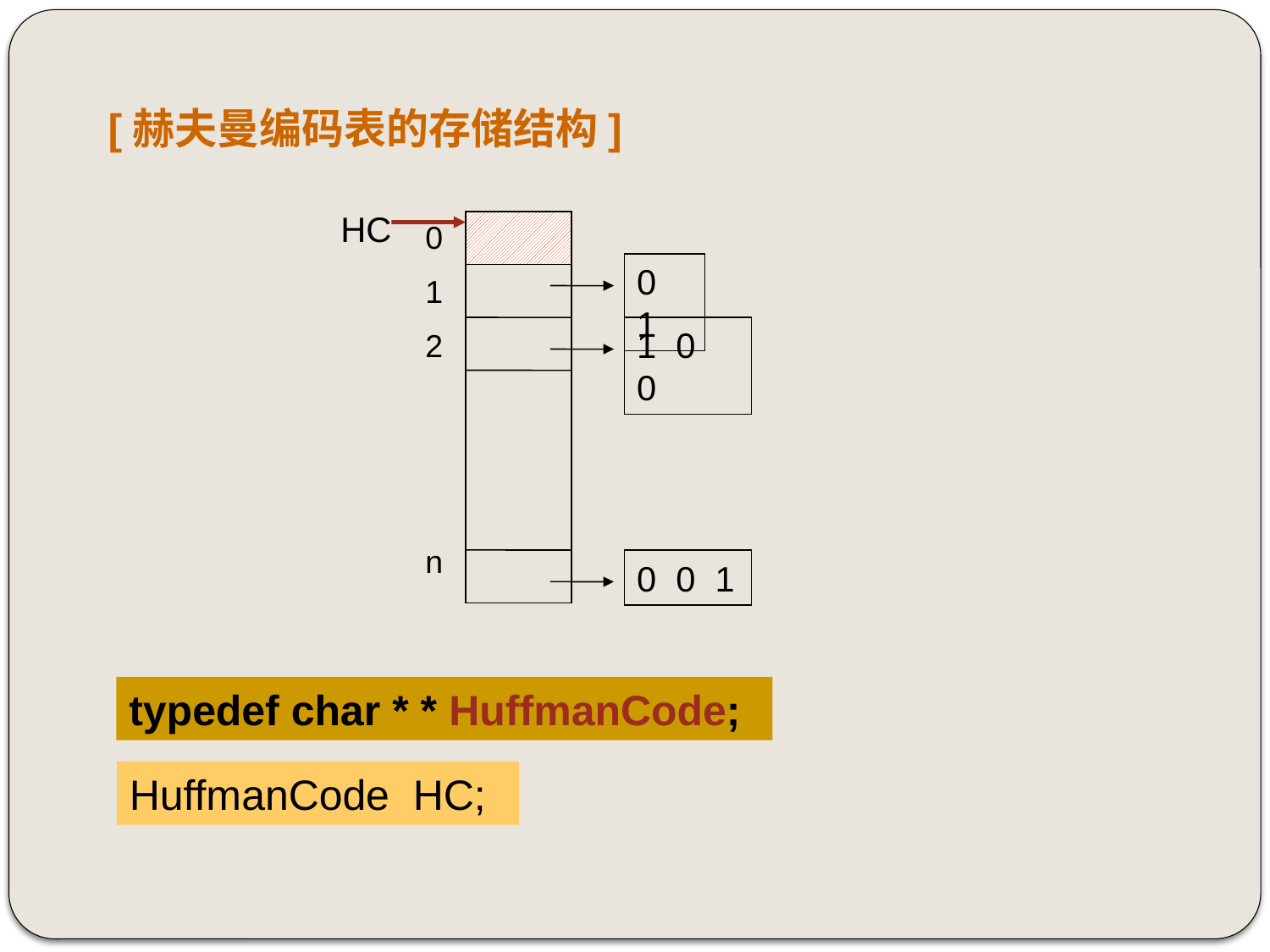

# [赫夫曼编码表的存储结构]
HC
0
1
2

n

0  1

1  0   0

0  0  1

typedef char * * HuffmanCode;
HuffmanCode  HC;